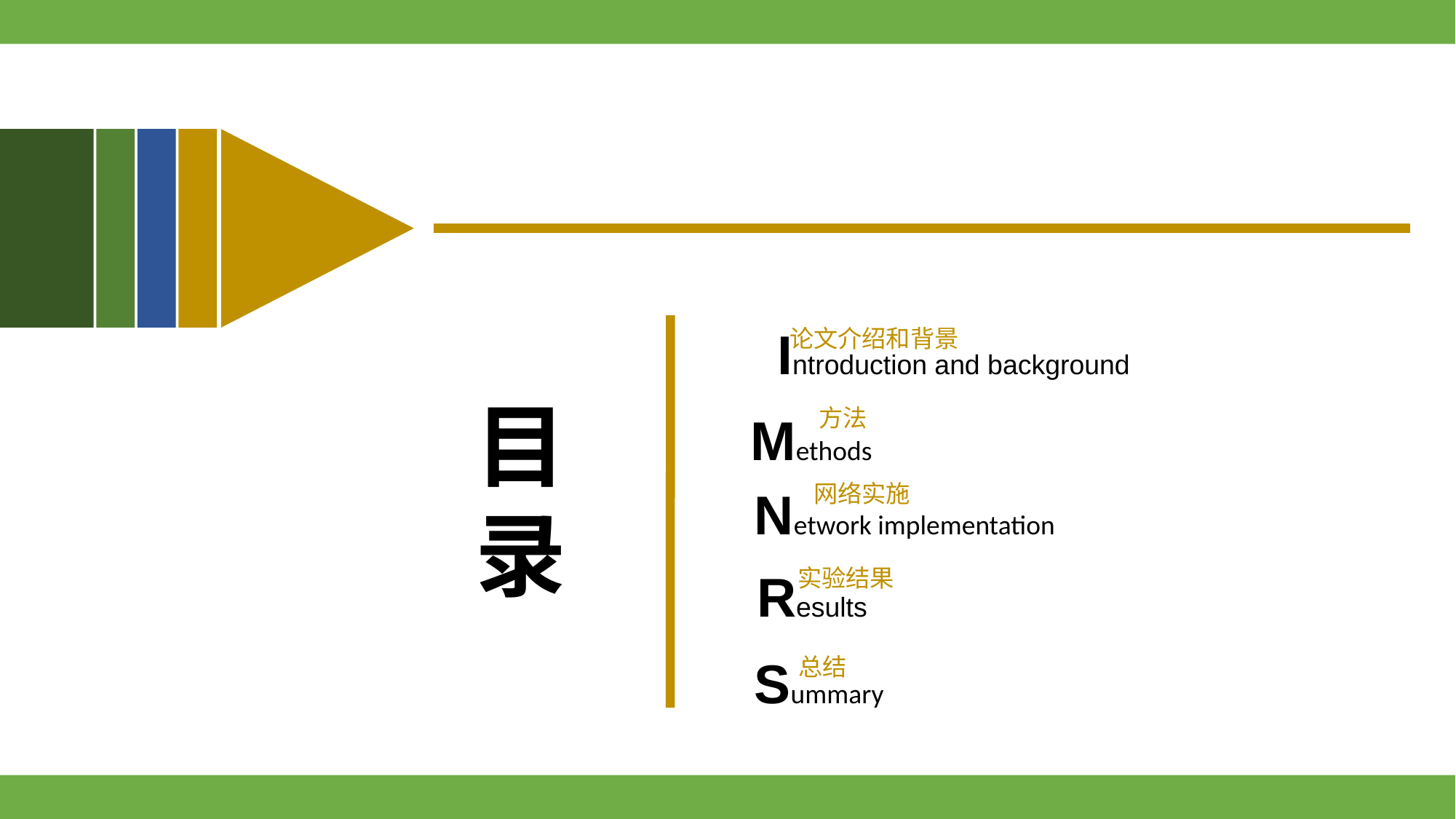

Introduction and background
论文介绍和背景
目
录
方法
Methods
网络实施
Network implementation
Results
实验结果
Summary
总结